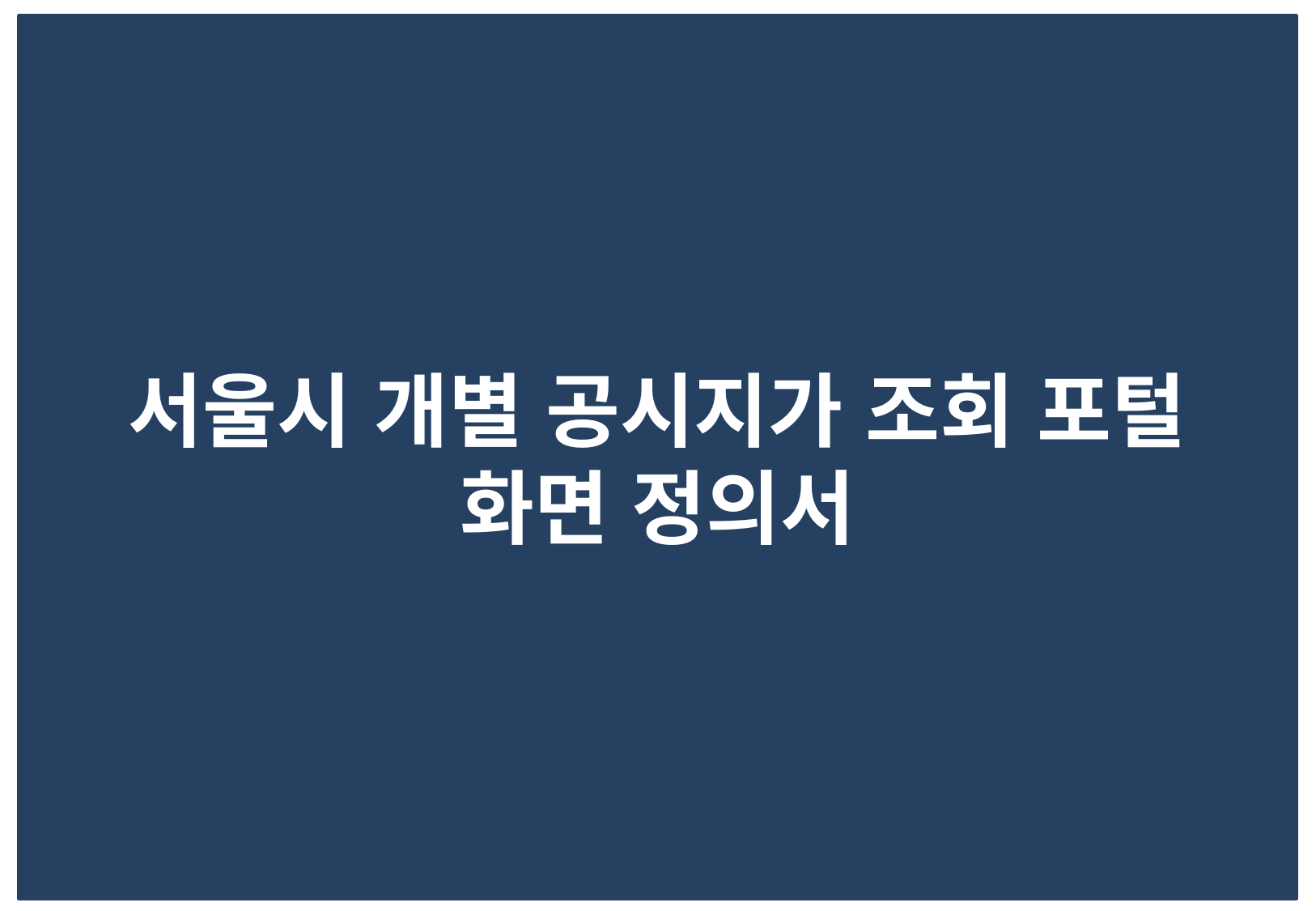

서울시 개별 공시지가 조회 포털
화면 정의서